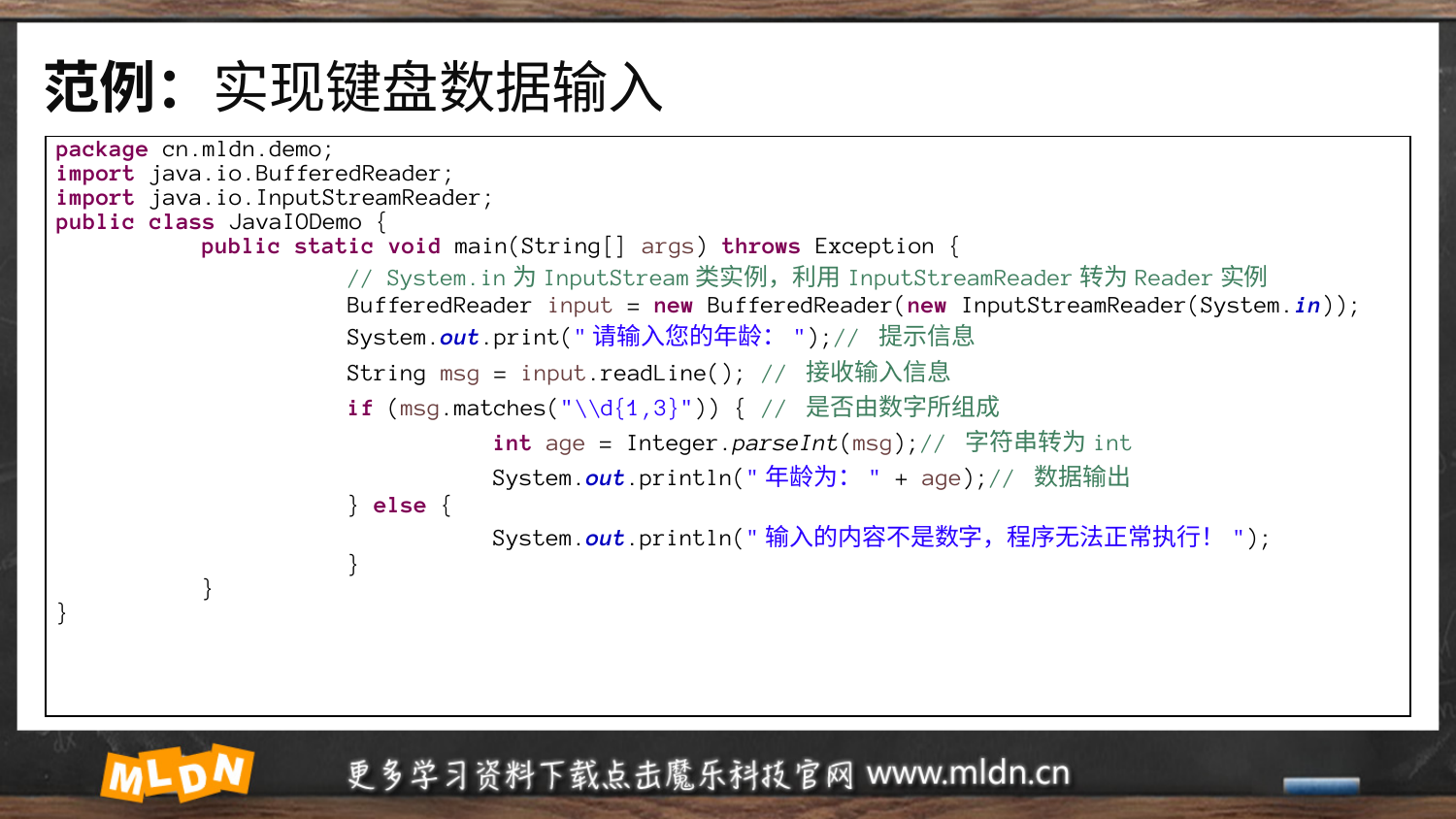

# 范例：实现键盘数据输入
| package cn.mldn.demo; import java.io.BufferedReader; import java.io.InputStreamReader; public class JavaIODemo { public static void main(String[] args) throws Exception { // System.in为InputStream类实例，利用InputStreamReader转为Reader实例 BufferedReader input = new BufferedReader(new InputStreamReader(System.in)); System.out.print("请输入您的年龄：");// 提示信息 String msg = input.readLine(); // 接收输入信息 if (msg.matches("\\d{1,3}")) { // 是否由数字所组成 int age = Integer.parseInt(msg);// 字符串转为int System.out.println("年龄为：" + age);// 数据输出 } else { System.out.println("输入的内容不是数字，程序无法正常执行！"); } } } |
| --- |